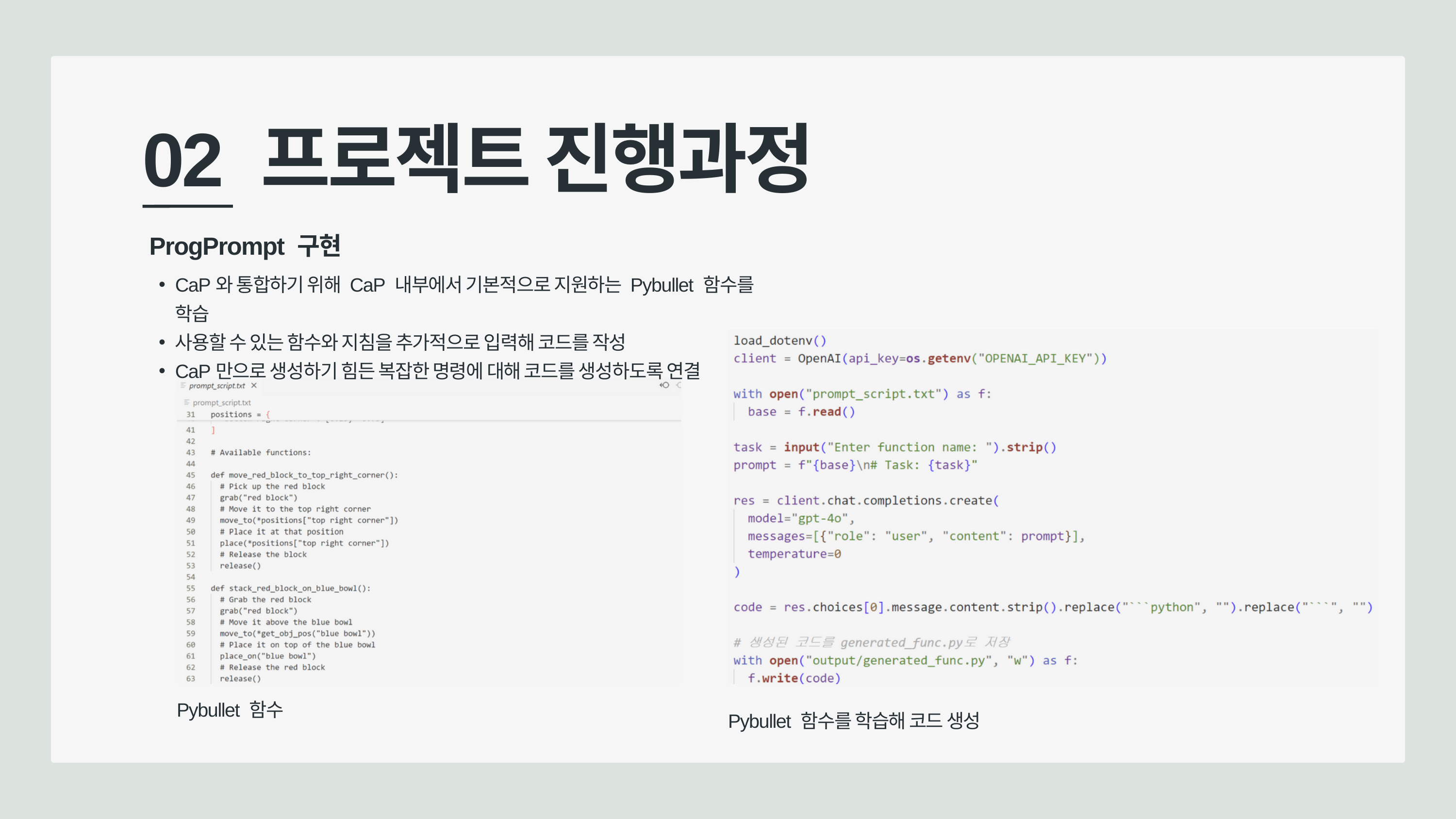

02 프로젝트 진행과정

 ProgPrompt 구현
CaP와 통합하기 위해 CaP 내부에서 기본적으로 지원하는 Pybullet 함수를 학습
사용할 수 있는 함수와 지침을 추가적으로 입력해 코드를 작성
CaP만으로 생성하기 힘든 복잡한 명령에 대해 코드를 생성하도록 연결

Pybullet 함수
Pybullet 함수를 학습해 코드 생성